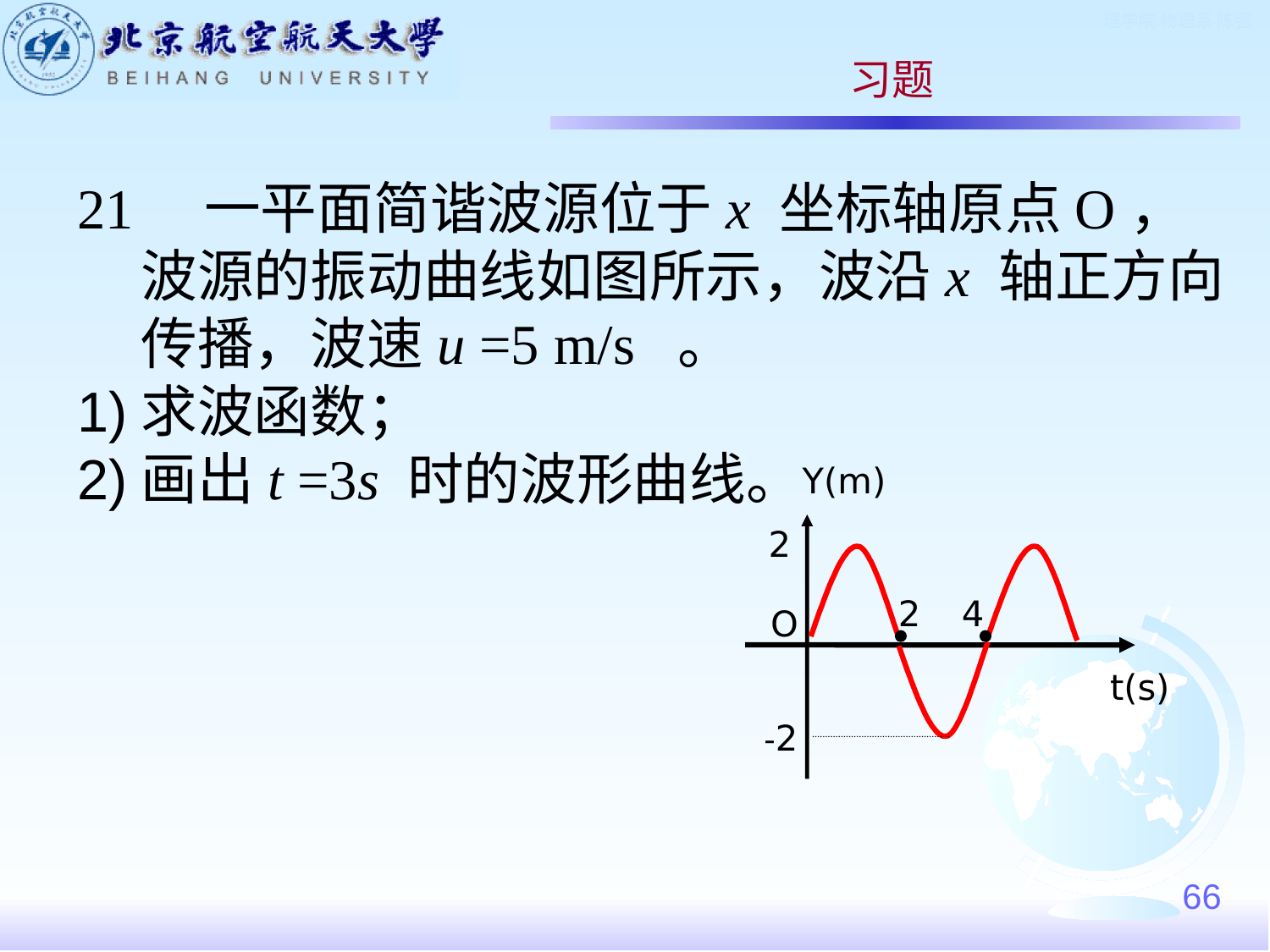

习题
21　一平面简谐波源位于x 坐标轴原点O，波源的振动曲线如图所示，波沿x 轴正方向传播，波速u =5 m/s  。
求波函数；
画出t =3s 时的波形曲线。
Y(m)

2

2
4
O

t(s)
-2

66